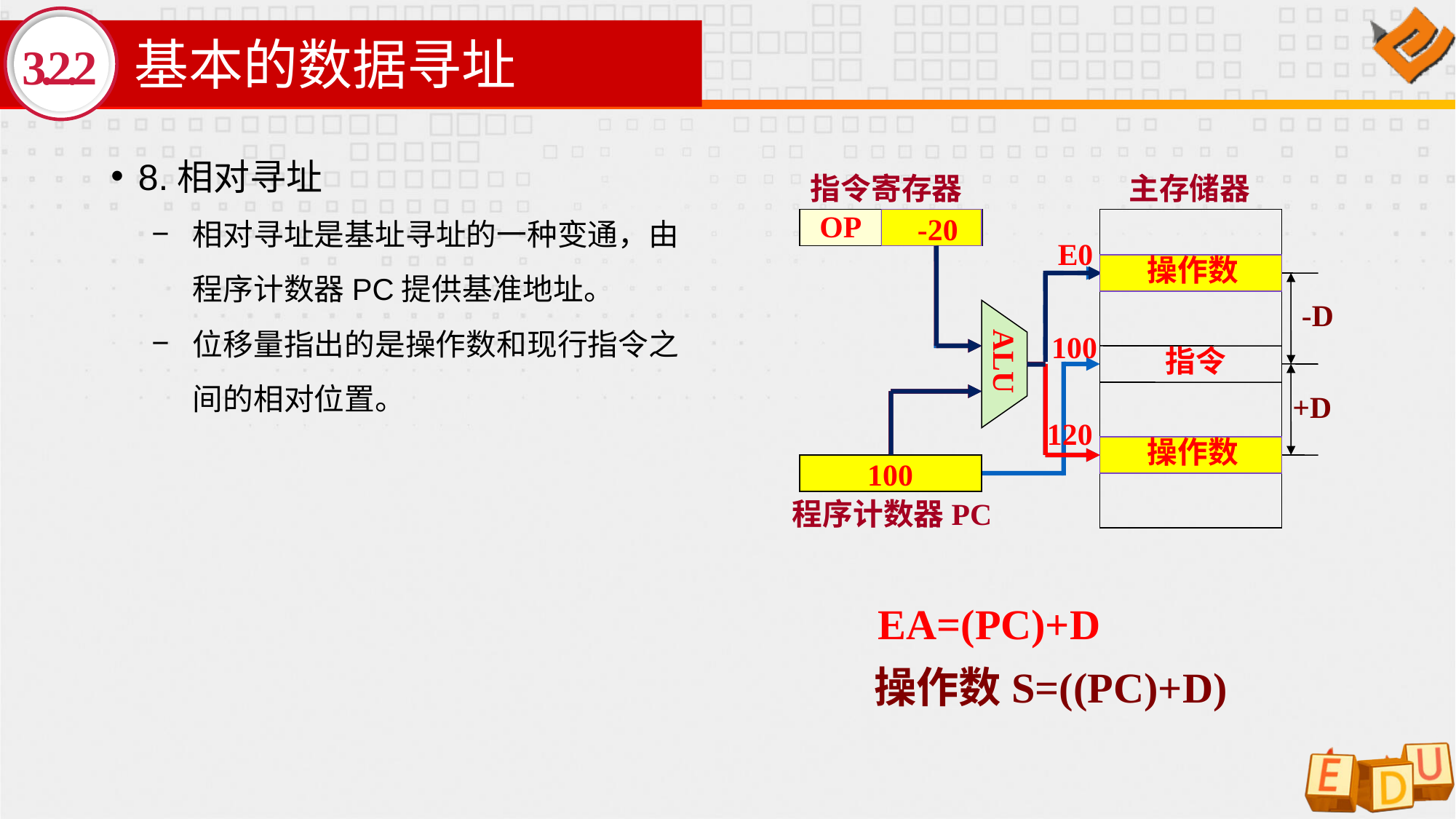

# 基本的数据寻址
3.2.2
8.相对寻址
相对寻址是基址寻址的一种变通，由程序计数器PC提供基准地址。
位移量指出的是操作数和现行指令之间的相对位置。
指令寄存器
主存储器
D
OP

操作数

-D
指令

ALU

+D

操作数

指令地址

程序计数器PC
20
-20

  E0

操作数

100

120
操作数

100

 EA=(PC)+D
操作数S=((PC)+D)